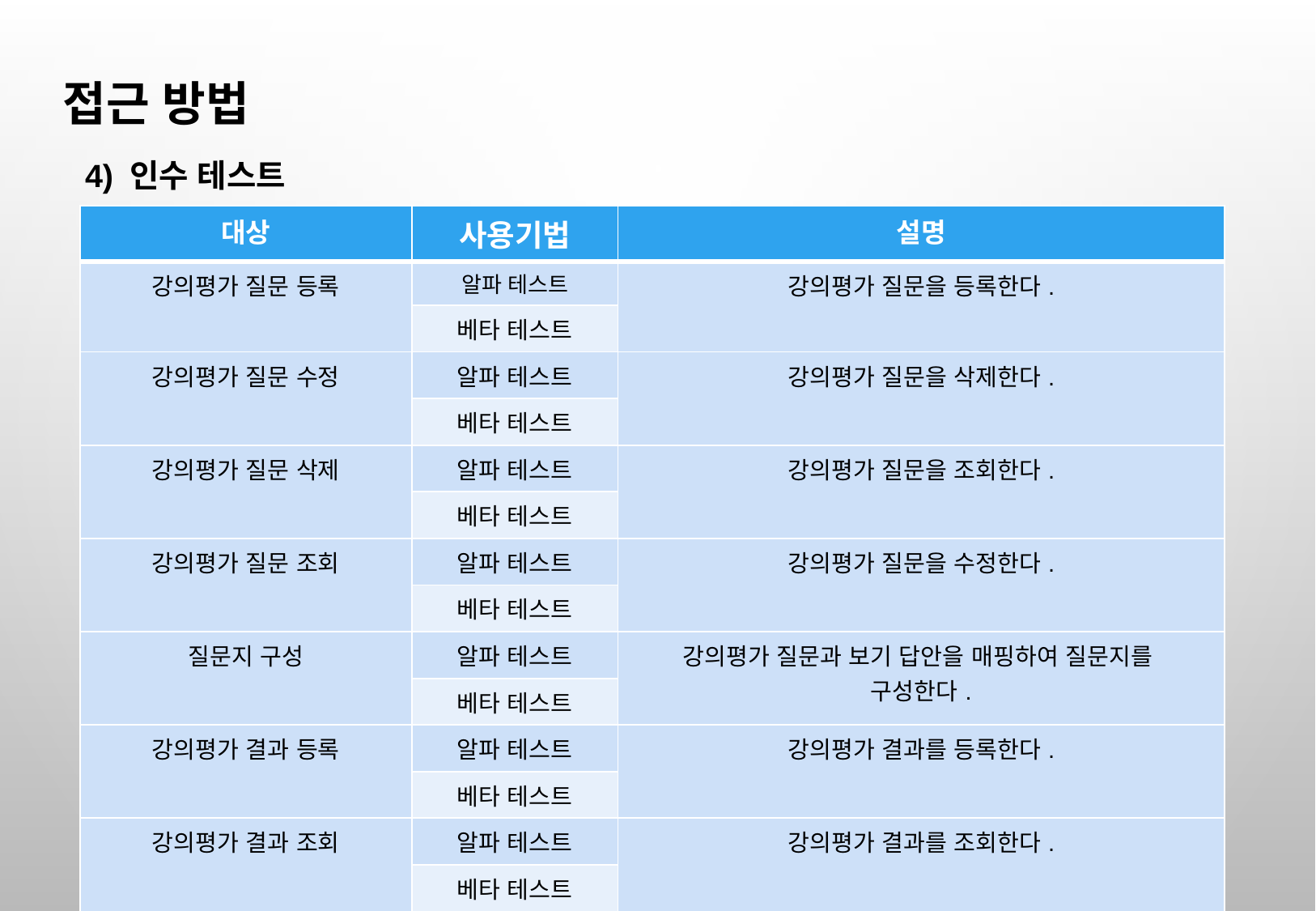

접근 방법
4) 인수 테스트
| 대상 | 사용기법 | 설명 |
| --- | --- | --- |
| 강의평가 질문 등록 | 알파 테스트 | 강의평가 질문을 등록한다. |
|  | 베타 테스트 |  |
| 강의평가 질문 수정 | 알파 테스트 | 강의평가 질문을 삭제한다. |
|  | 베타 테스트 |  |
| 강의평가 질문 삭제 | 알파 테스트 | 강의평가 질문을 조회한다. |
|  | 베타 테스트 |  |
| 강의평가 질문 조회 | 알파 테스트 | 강의평가 질문을 수정한다. |
|  | 베타 테스트 |  |
| 질문지 구성 | 알파 테스트 | 강의평가 질문과 보기 답안을 매핑하여 질문지를 구성한다. |
|  | 베타 테스트 |  |
| 강의평가 결과 등록 | 알파 테스트 | 강의평가 결과를 등록한다. |
|  | 베타 테스트 |  |
| 강의평가 결과 조회 | 알파 테스트 | 강의평가 결과를 조회한다. |
|  | 베타 테스트 |  |
| … | … | … |
44